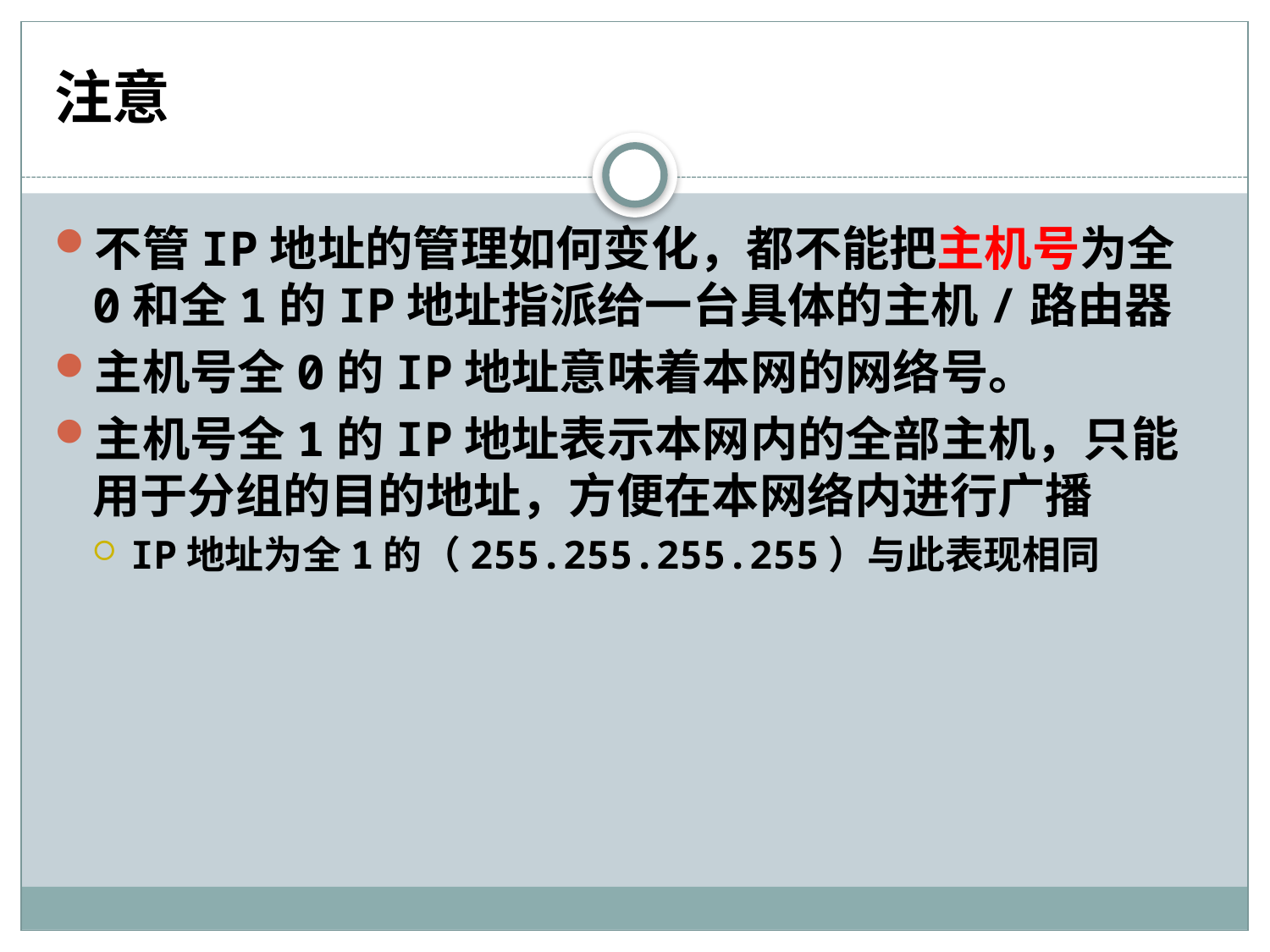

# 注意
不管IP地址的管理如何变化，都不能把主机号为全0和全1的IP地址指派给一台具体的主机/路由器
主机号全0的IP地址意味着本网的网络号。
主机号全1的IP地址表示本网内的全部主机，只能用于分组的目的地址，方便在本网络内进行广播
IP地址为全1的（255.255.255.255）与此表现相同